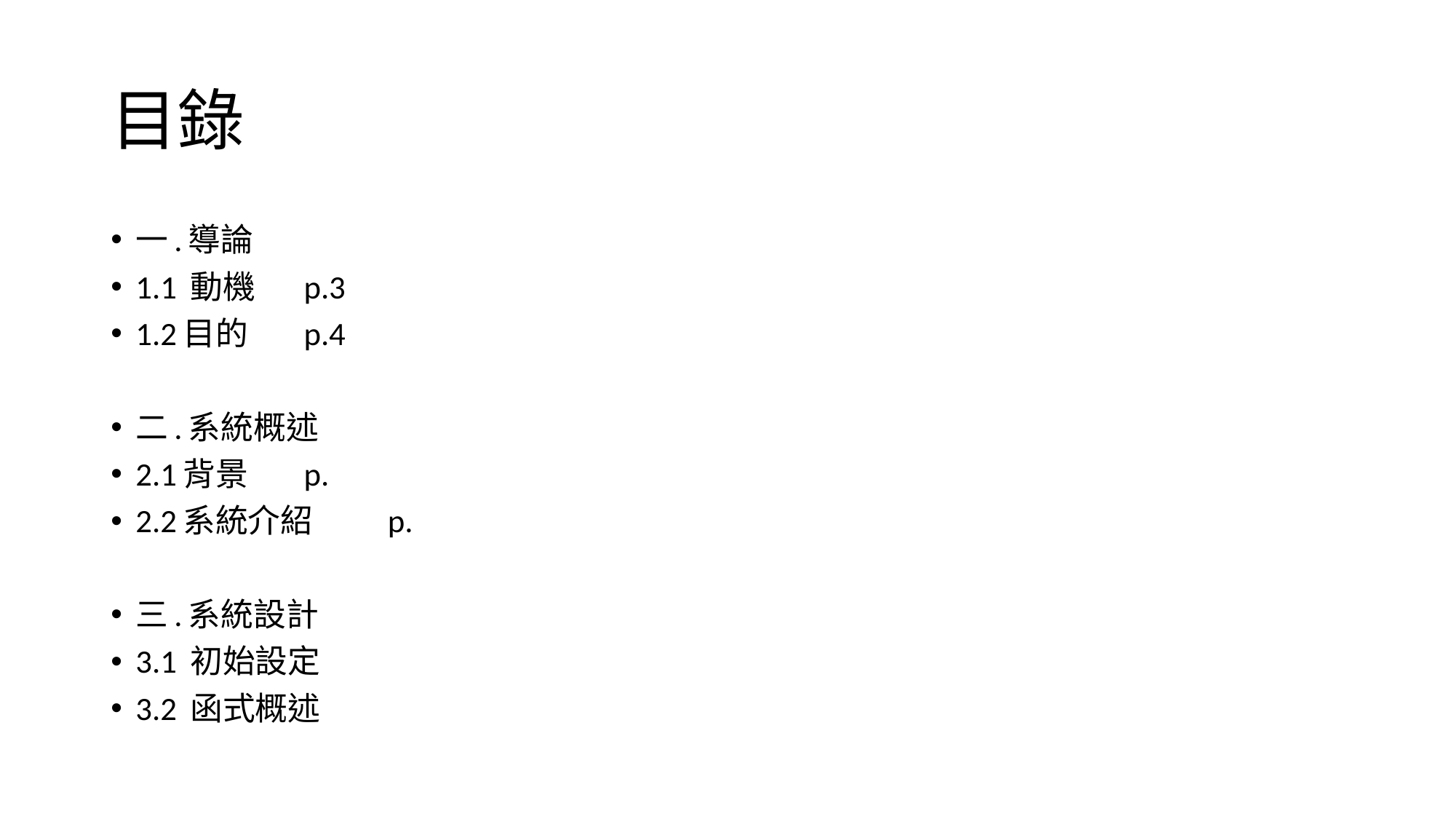

# 目錄
一.導論
1.1 動機 			p.3
1.2目的			p.4

二.系統概述
2.1背景			p.
2.2系統介紹		p.

三.系統設計
3.1 初始設定
3.2 函式概述